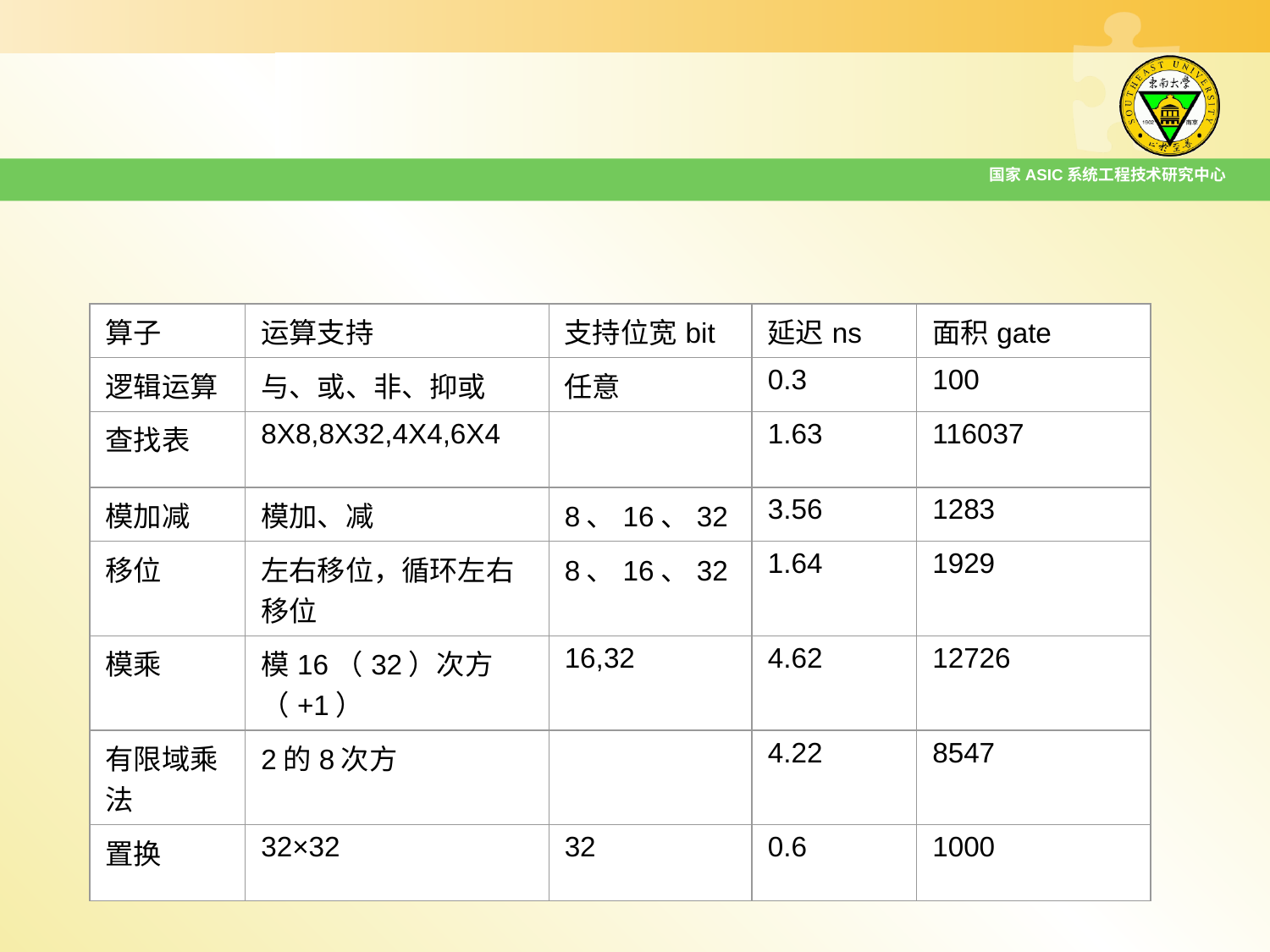

国家ASIC系统工程技术研究中心
| 算子 | 运算支持 | 支持位宽bit | 延迟ns | 面积gate |
| --- | --- | --- | --- | --- |
| 逻辑运算 | 与、或、非、抑或 | 任意 | 0.3 | 100 |
| 查找表 | 8X8,8X32,4X4,6X4 |  | 1.63 | 116037 |
| 模加减 | 模加、减 | 8、16、32 | 3.56 | 1283 |
| 移位 | 左右移位，循环左右移位 | 8、16、32 | 1.64 | 1929 |
| 模乘 | 模16（32）次方（+1） | 16,32 | 4.62 | 12726 |
| 有限域乘法 | 2的8次方 |  | 4.22 | 8547 |
| 置换 | 32×32 | 32 | 0.6 | 1000 |